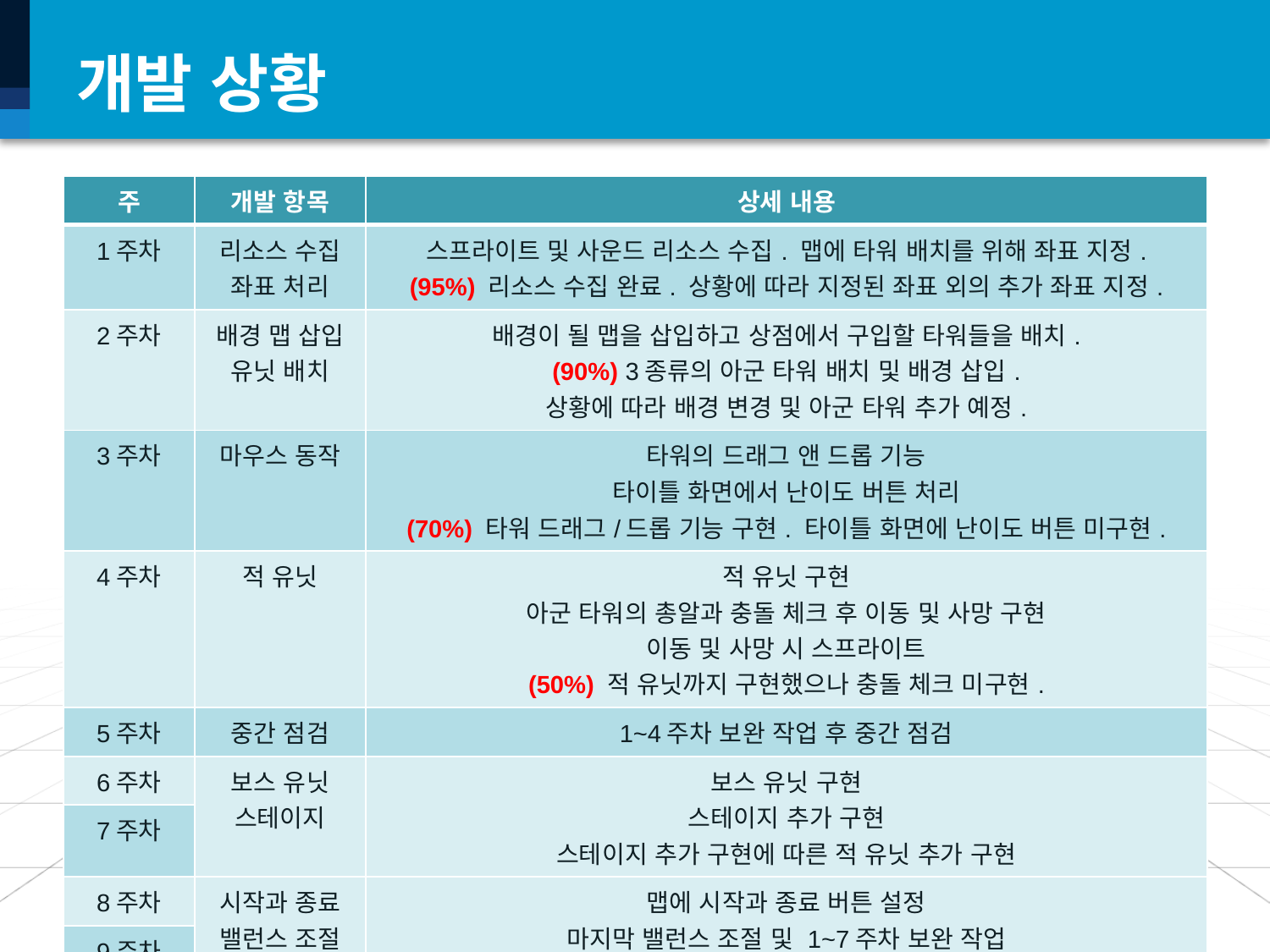

# 개발 상황
| 주 | 개발 항목 | 상세 내용 |
| --- | --- | --- |
| 1주차 | 리소스 수집 좌표 처리 | 스프라이트 및 사운드 리소스 수집. 맵에 타워 배치를 위해 좌표 지정. (95%) 리소스 수집 완료. 상황에 따라 지정된 좌표 외의 추가 좌표 지정. |
| 2주차 | 배경 맵 삽입 유닛 배치 | 배경이 될 맵을 삽입하고 상점에서 구입할 타워들을 배치. (90%) 3종류의 아군 타워 배치 및 배경 삽입. 상황에 따라 배경 변경 및 아군 타워 추가 예정. |
| 3주차 | 마우스 동작 | 타워의 드래그 앤 드롭 기능 타이틀 화면에서 난이도 버튼 처리 (70%) 타워 드래그/드롭 기능 구현. 타이틀 화면에 난이도 버튼 미구현. |
| 4주차 | 적 유닛 | 적 유닛 구현 아군 타워의 총알과 충돌 체크 후 이동 및 사망 구현 이동 및 사망 시 스프라이트 (50%) 적 유닛까지 구현했으나 충돌 체크 미구현. |
| 5주차 | 중간 점검 | 1~4주차 보완 작업 후 중간 점검 |
| 6주차 | 보스 유닛 스테이지 | 보스 유닛 구현 스테이지 추가 구현 스테이지 추가 구현에 따른 적 유닛 추가 구현 |
| 7주차 |  |  |
| 8주차 | 시작과 종료 밸런스 조절 | 맵에 시작과 종료 버튼 설정 마지막 밸런스 조절 및 1~7주차 보완 작업 |
| 9주차 |  |  |
| 10주차 | 마무리 | 최종 점검 및 릴리즈 |